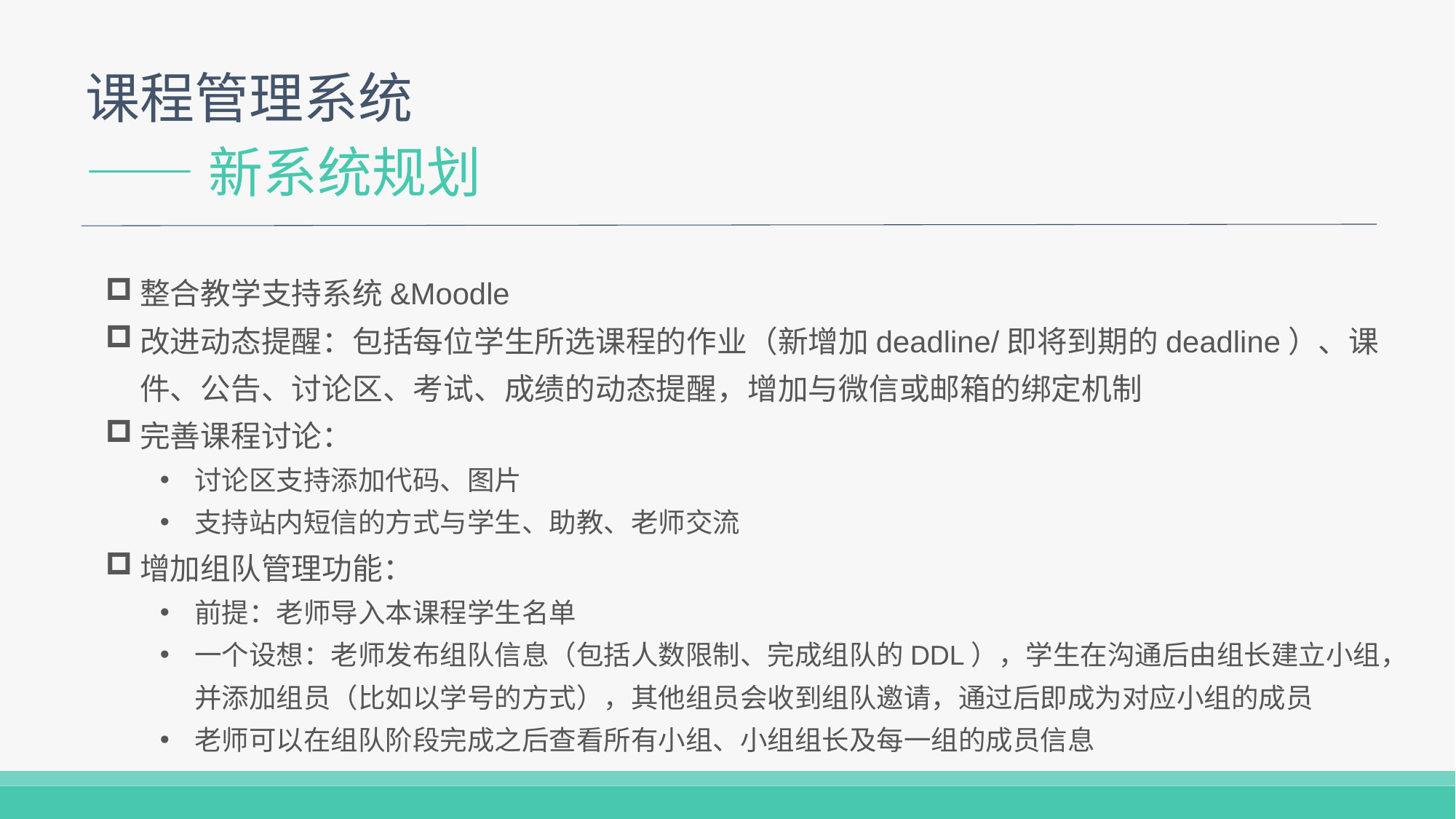

课程管理系统
——新系统规划
整合教学支持系统&Moodle
改进动态提醒：包括每位学生所选课程的作业（新增加deadline/即将到期的deadline）、课件、公告、讨论区、考试、成绩的动态提醒，增加与微信或邮箱的绑定机制
完善课程讨论：
讨论区支持添加代码、图片
支持站内短信的方式与学生、助教、老师交流
增加组队管理功能：
前提：老师导入本课程学生名单
一个设想：老师发布组队信息（包括人数限制、完成组队的DDL），学生在沟通后由组长建立小组，并添加组员（比如以学号的方式），其他组员会收到组队邀请，通过后即成为对应小组的成员
老师可以在组队阶段完成之后查看所有小组、小组组长及每一组的成员信息